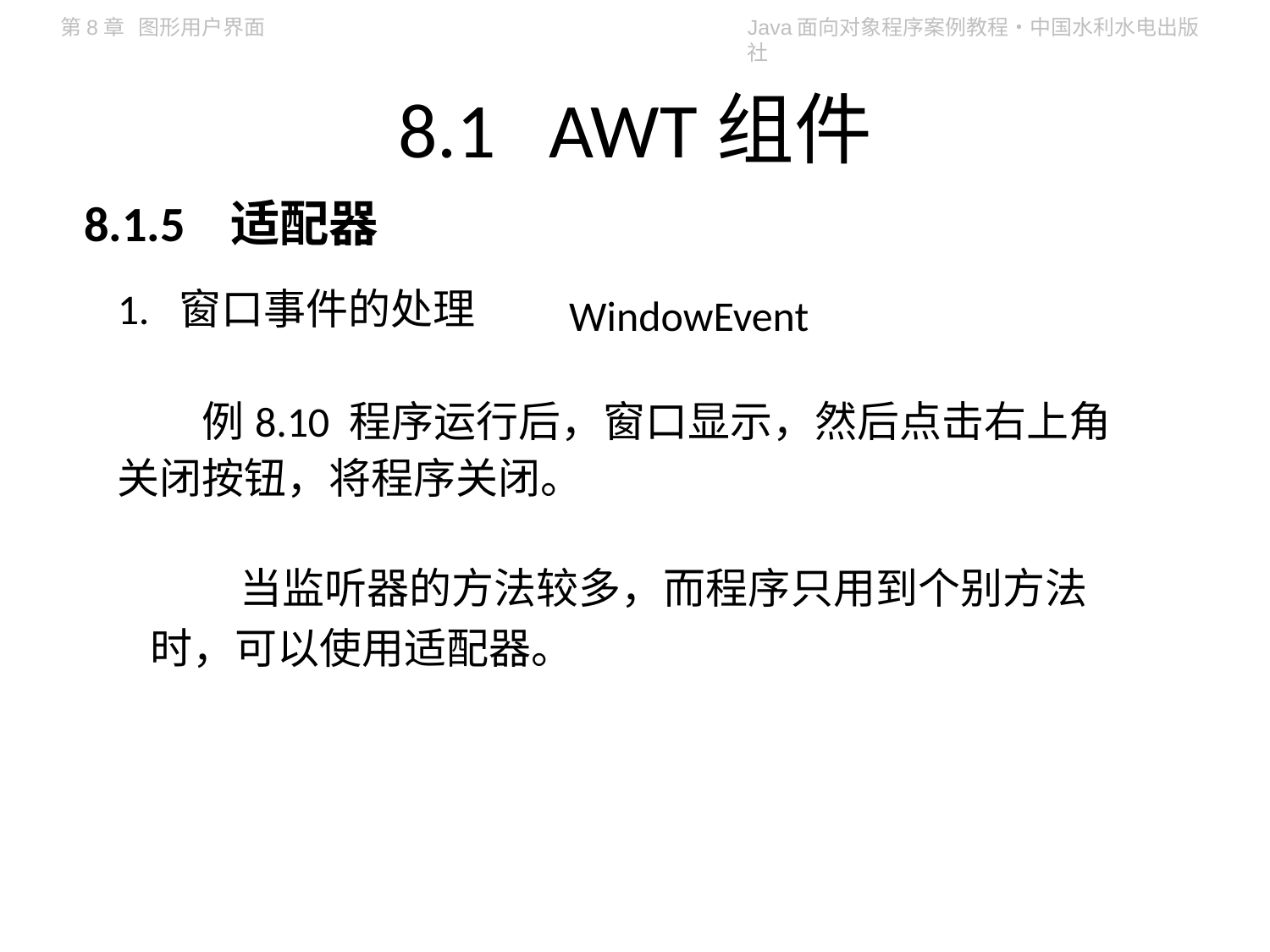

# 8.1   AWT组件
8.1.5   适配器
1.  窗口事件的处理
WindowEvent
例8.10 程序运行后，窗口显示，然后点击右上角关闭按钮，将程序关闭。
当监听器的方法较多，而程序只用到个别方法时，可以使用适配器。